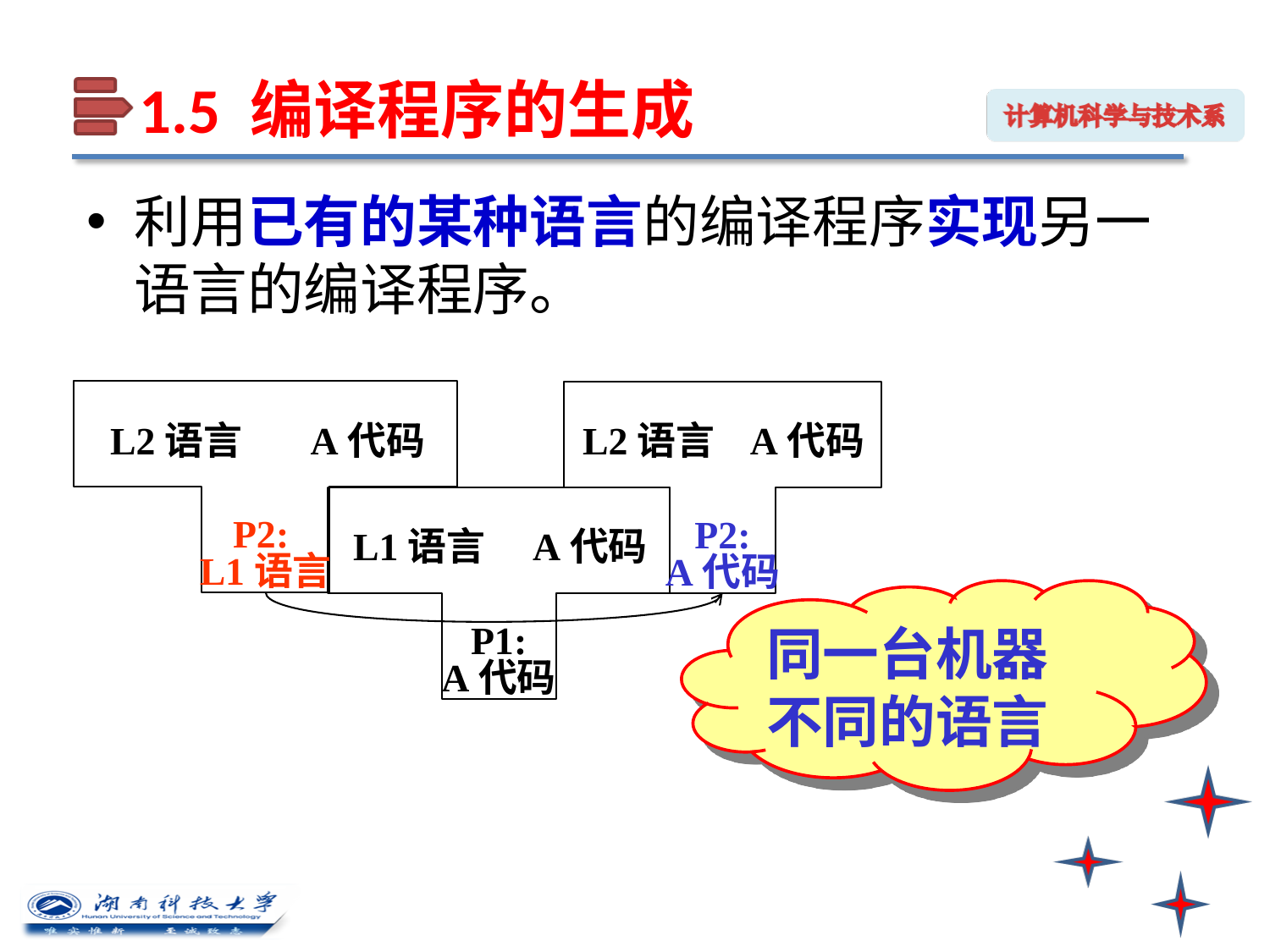

# 1.5 编译程序的生成
利用已有的某种语言的编译程序实现另一语言的编译程序。

L2语言
A代码
P2:
L1语言

L2语言
A代码
P2:
A代码

L1语言
A代码
P1:
A代码
同一台机器
不同的语言